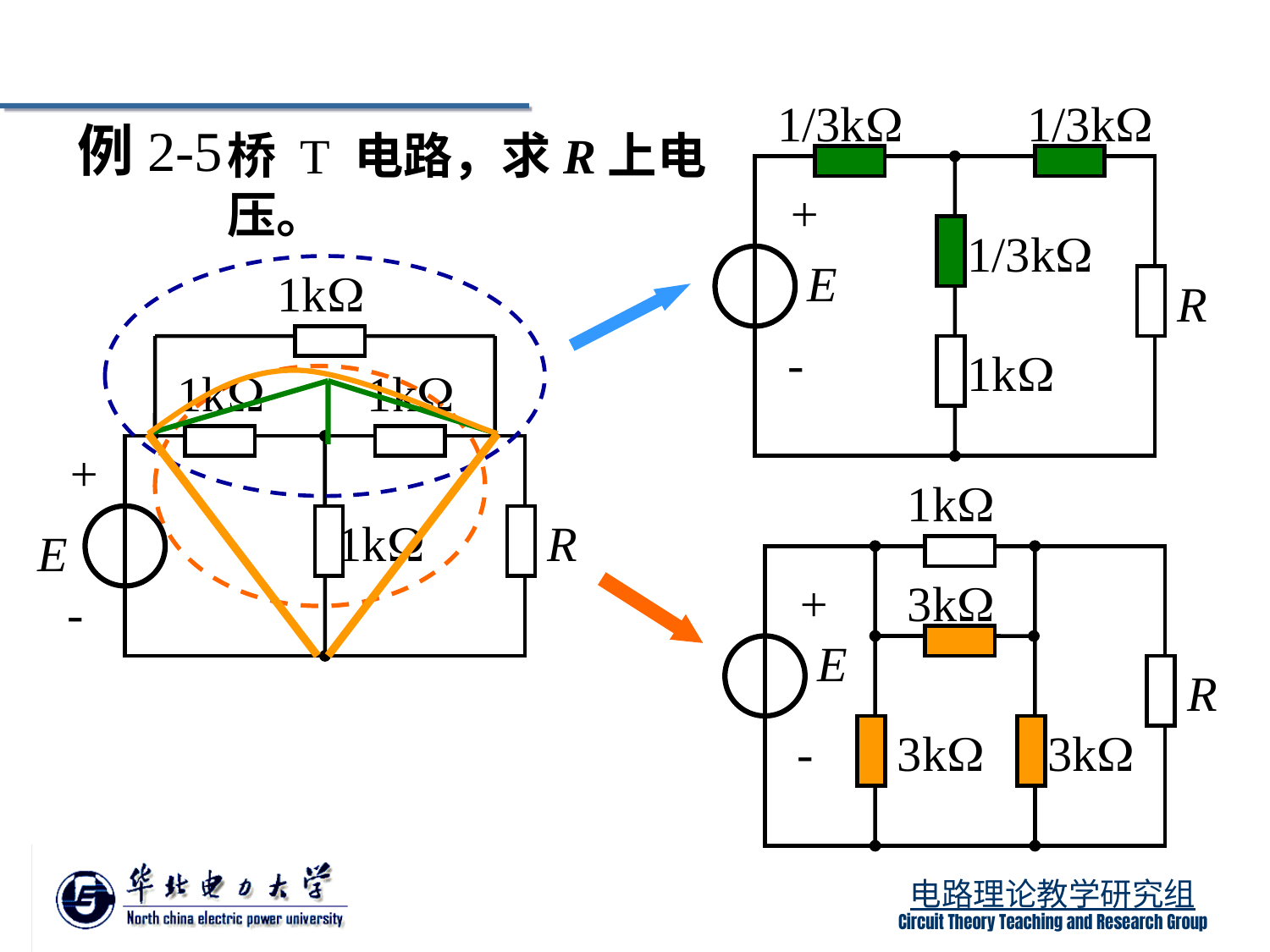

1/3kΩ
1/3kΩ

+

1/3kΩ

E

R
-

1kΩ
例2-5
桥 T 电路，求R上电压。
1kΩ

1kΩ
1kΩ

+

1kΩ

R
E
-

1kΩ

+
3kΩ
E

R
-

3kΩ

3kΩ